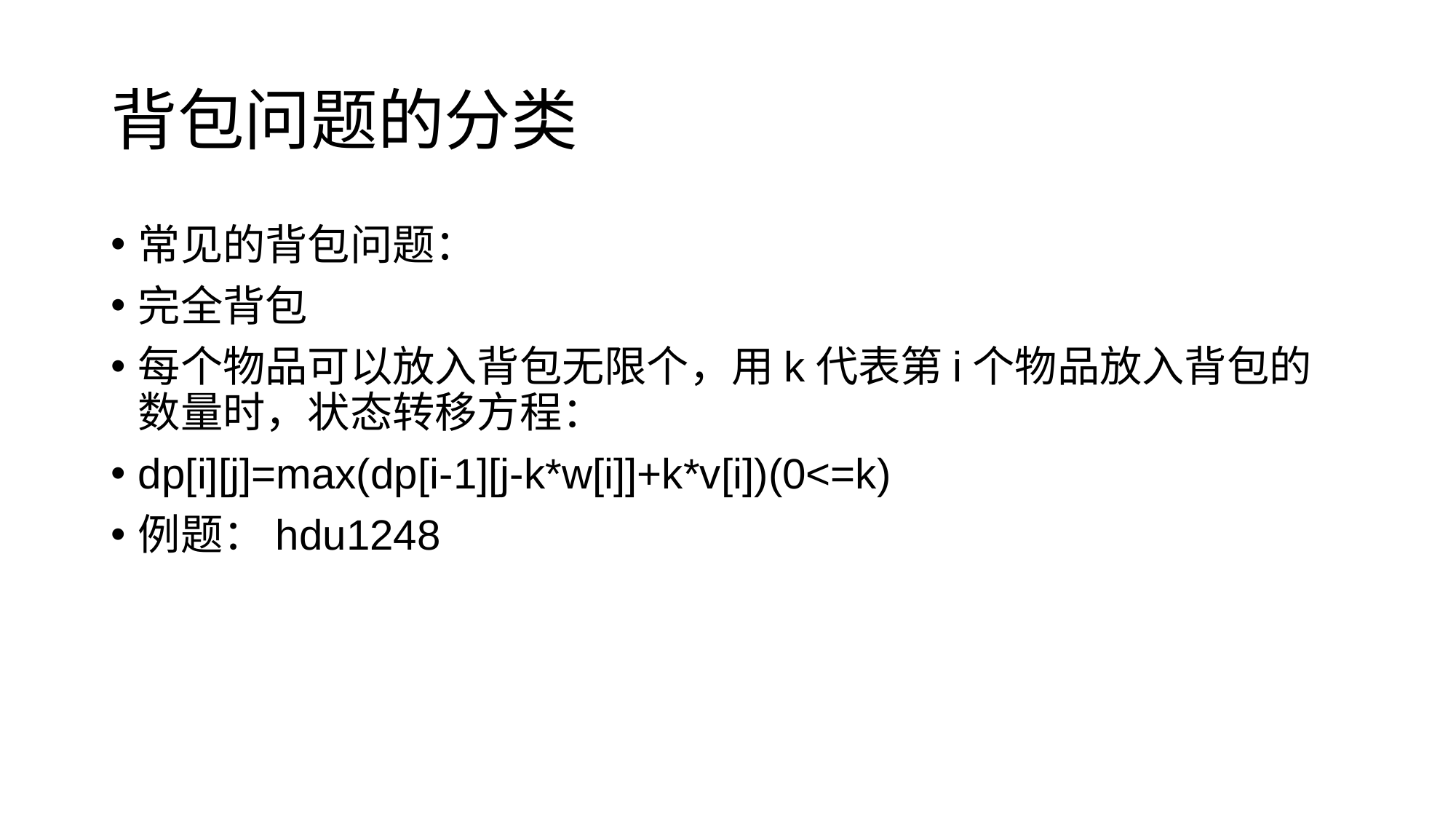

# 背包问题的分类
常见的背包问题：
完全背包
每个物品可以放入背包无限个，用k代表第i个物品放入背包的数量时，状态转移方程：
dp[i][j]=max(dp[i-1][j-k*w[i]]+k*v[i])(0<=k)
例题：hdu1248